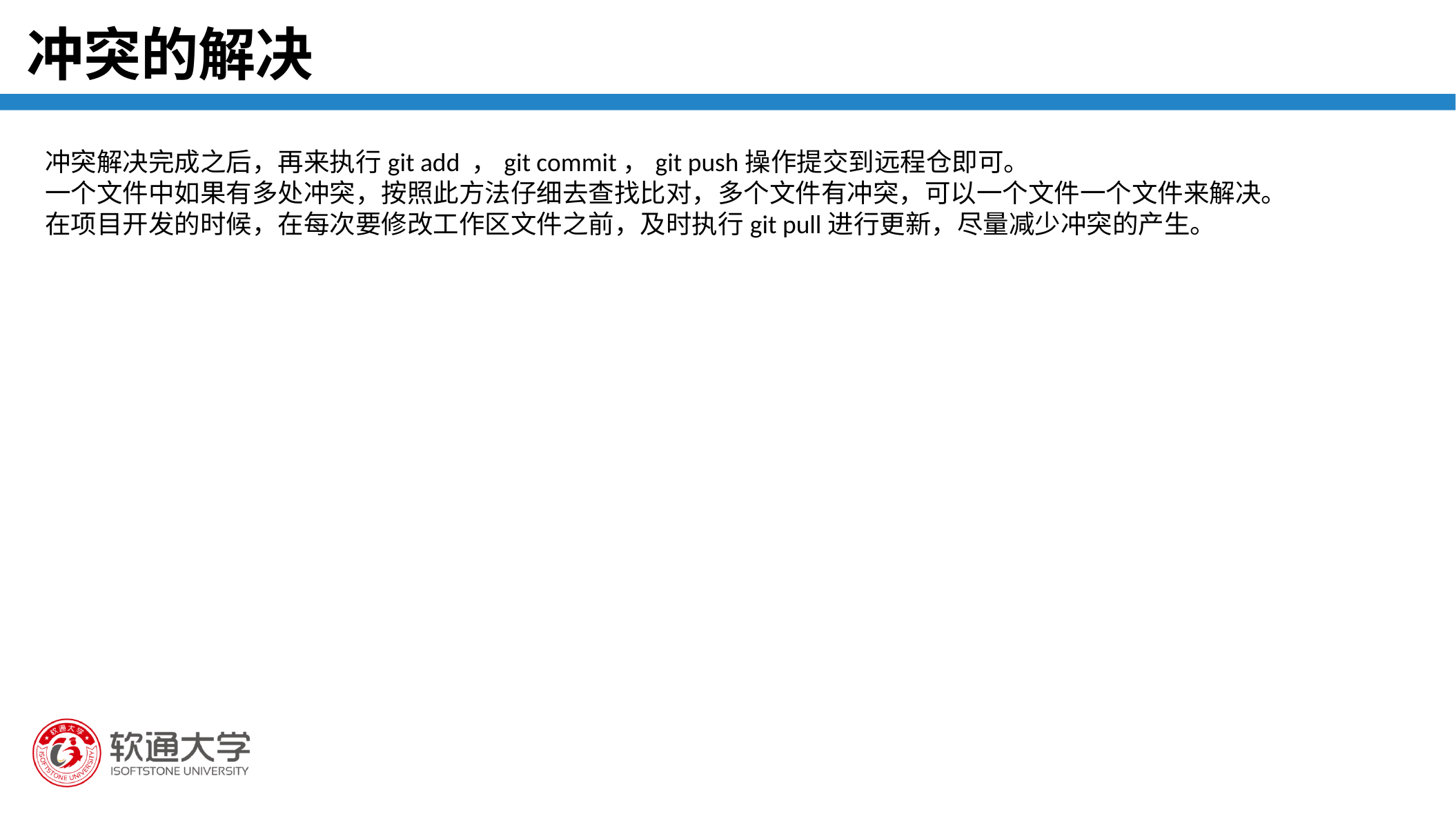

冲突的解决
冲突解决完成之后，再来执行git add ，git commit，git push操作提交到远程仓即可。
一个文件中如果有多处冲突，按照此方法仔细去查找比对，多个文件有冲突，可以一个文件一个文件来解决。
在项目开发的时候，在每次要修改工作区文件之前，及时执行git pull进行更新，尽量减少冲突的产生。